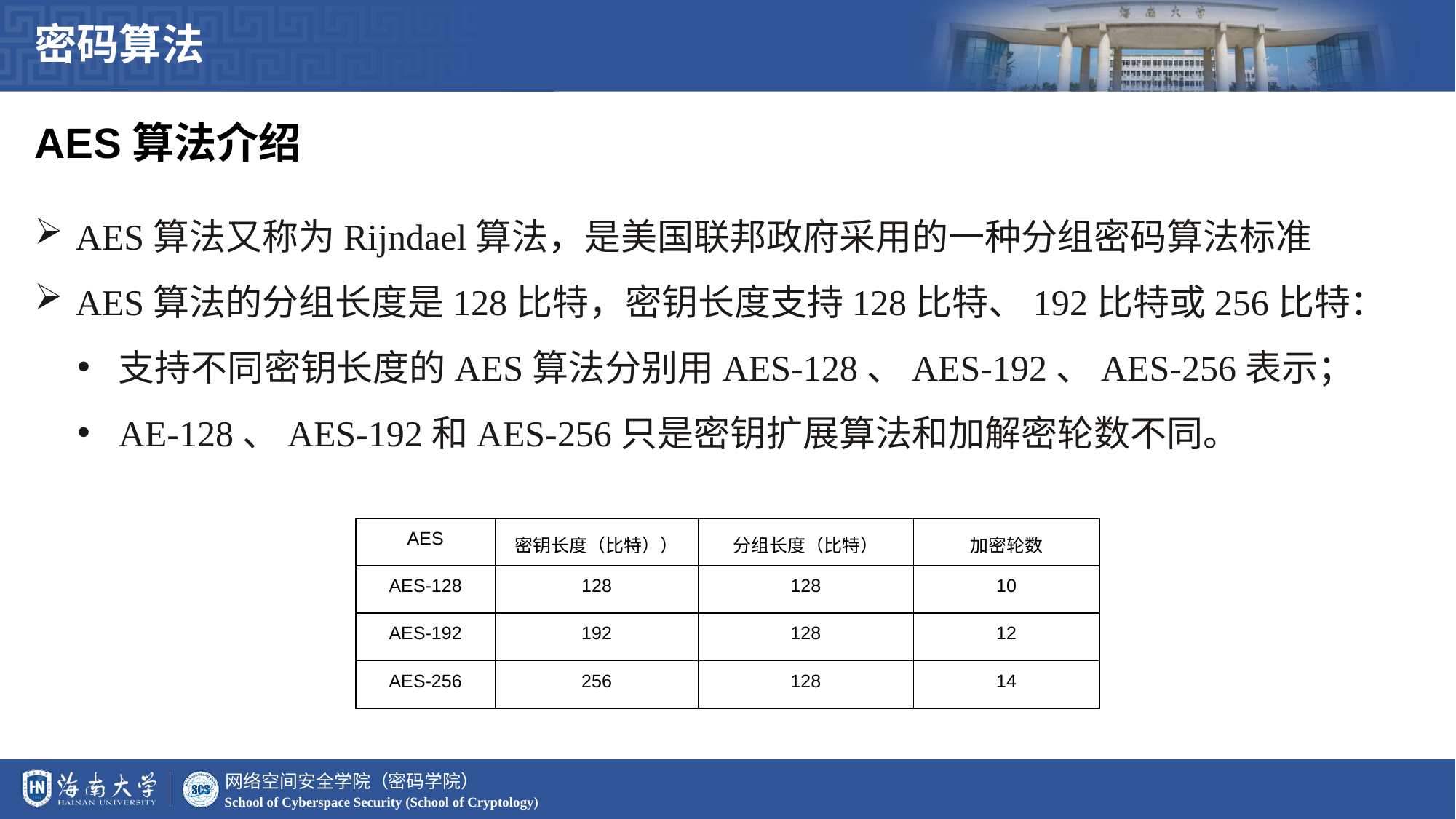

密码算法
AES算法介绍
AES算法又称为Rijndael算法，是美国联邦政府采用的一种分组密码算法标准
AES算法的分组长度是128比特，密钥长度支持128比特、192比特或256比特：
支持不同密钥长度的AES算法分别用AES-128、AES-192、AES-256表示；
AE-128、AES-192和AES-256只是密钥扩展算法和加解密轮数不同。
| AES | 密钥长度（比特）） | 分组长度（比特） | 加密轮数 |
| --- | --- | --- | --- |
| AES-128 | 128 | 128 | 10 |
| AES-192 | 192 | 128 | 12 |
| AES-256 | 256 | 128 | 14 |
20